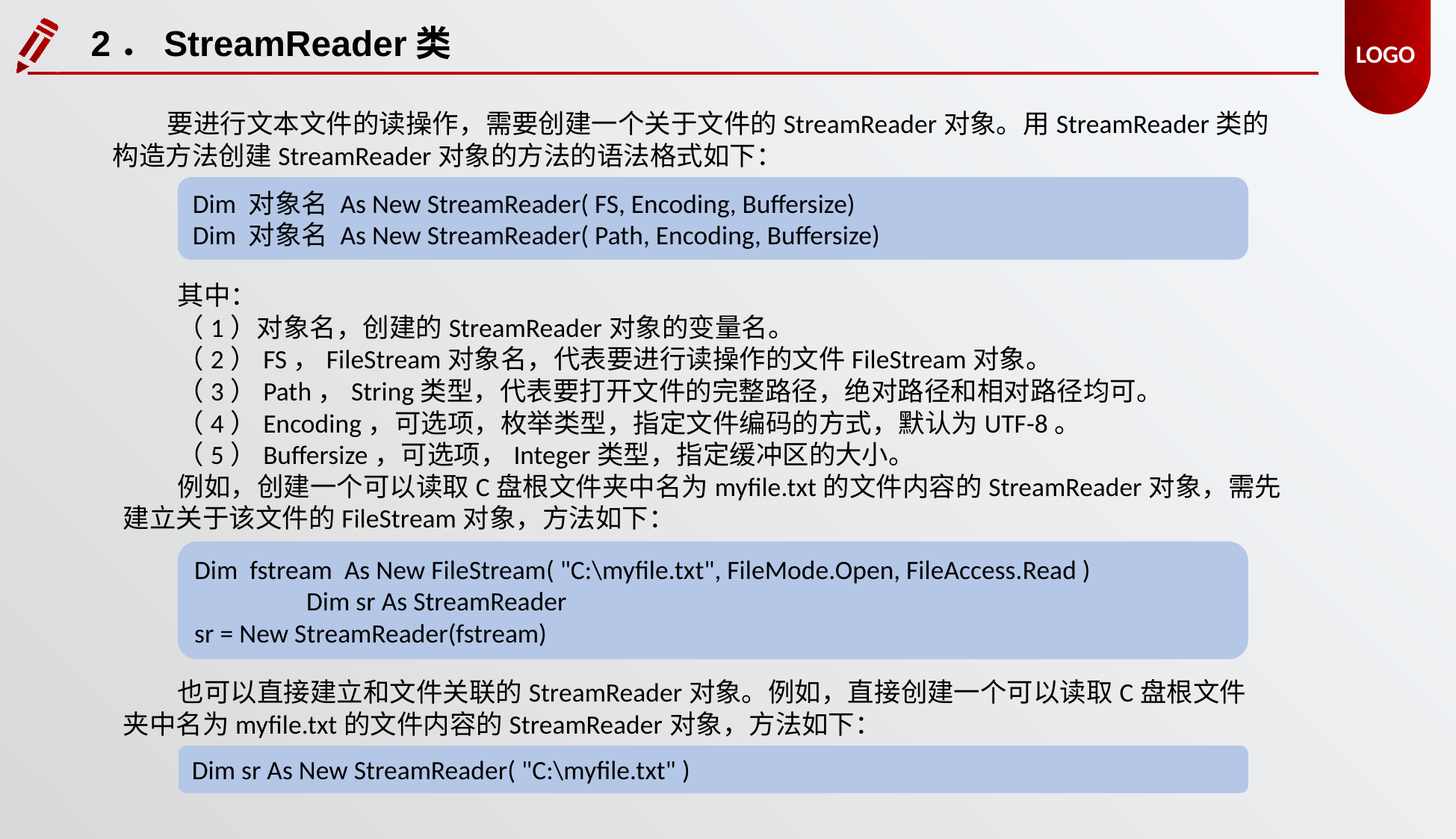

2．StreamReader类
要进行文本文件的读操作，需要创建一个关于文件的StreamReader对象。用StreamReader类的构造方法创建StreamReader对象的方法的语法格式如下：
Dim 对象名 As New StreamReader( FS, Encoding, Buffersize)
Dim 对象名 As New StreamReader( Path, Encoding, Buffersize)
其中：
（1）对象名，创建的StreamReader对象的变量名。
（2）FS，FileStream对象名，代表要进行读操作的文件FileStream对象。
（3）Path，String类型，代表要打开文件的完整路径，绝对路径和相对路径均可。
（4）Encoding，可选项，枚举类型，指定文件编码的方式，默认为UTF-8。
（5）Buffersize，可选项，Integer类型，指定缓冲区的大小。
例如，创建一个可以读取C盘根文件夹中名为myfile.txt的文件内容的StreamReader对象，需先建立关于该文件的FileStream对象，方法如下：
Dim  fstream  As New FileStream( "C:\myfile.txt", FileMode.Open, FileAccess.Read )		Dim sr As StreamReader
sr = New StreamReader(fstream)
也可以直接建立和文件关联的StreamReader对象。例如，直接创建一个可以读取C盘根文件夹中名为myfile.txt的文件内容的StreamReader对象，方法如下：
Dim sr As New StreamReader( "C:\myfile.txt" )